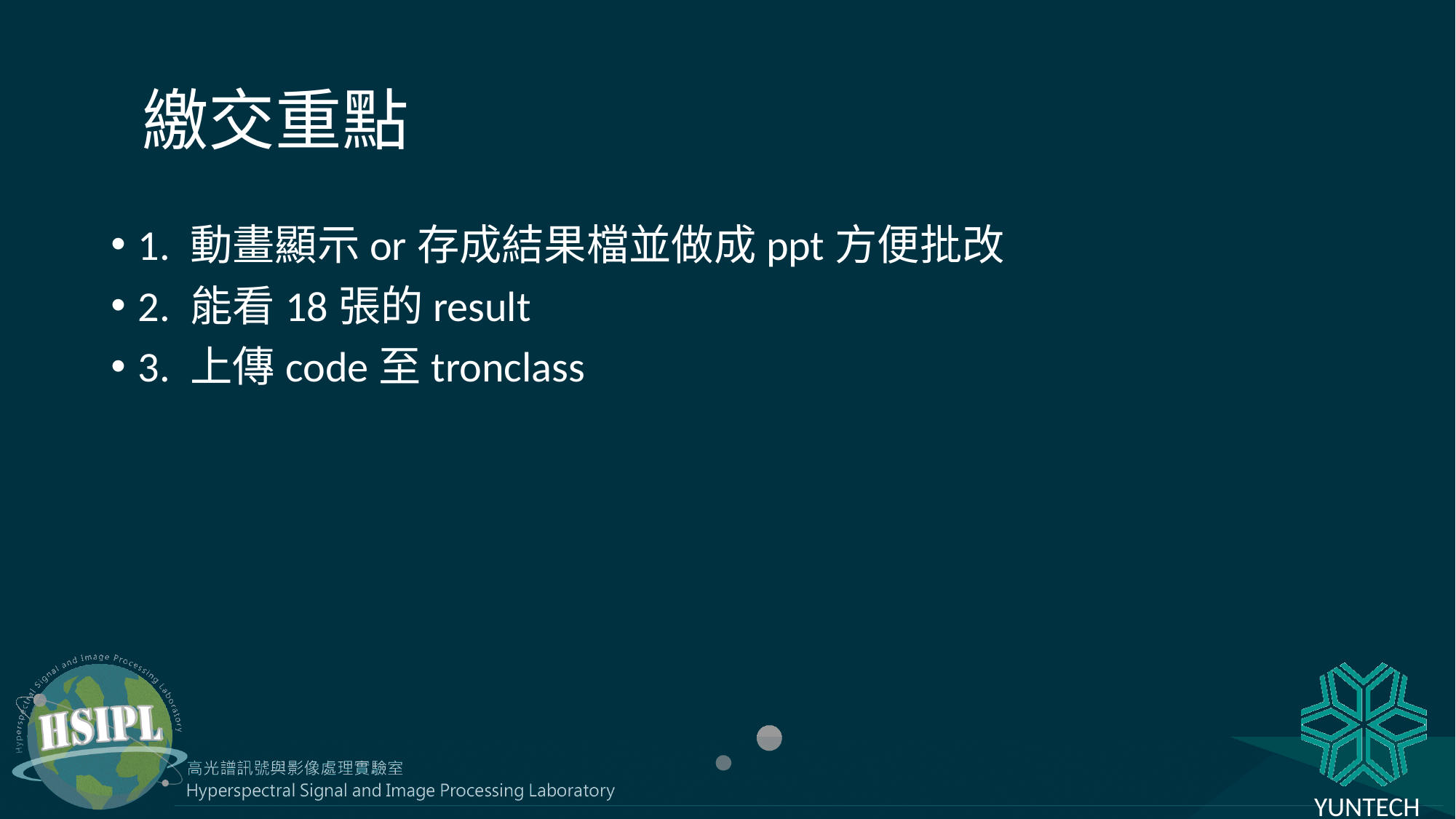

# 繳交重點
1. 動畫顯示or存成結果檔並做成ppt方便批改
2. 能看18張的result
3. 上傳code至tronclass